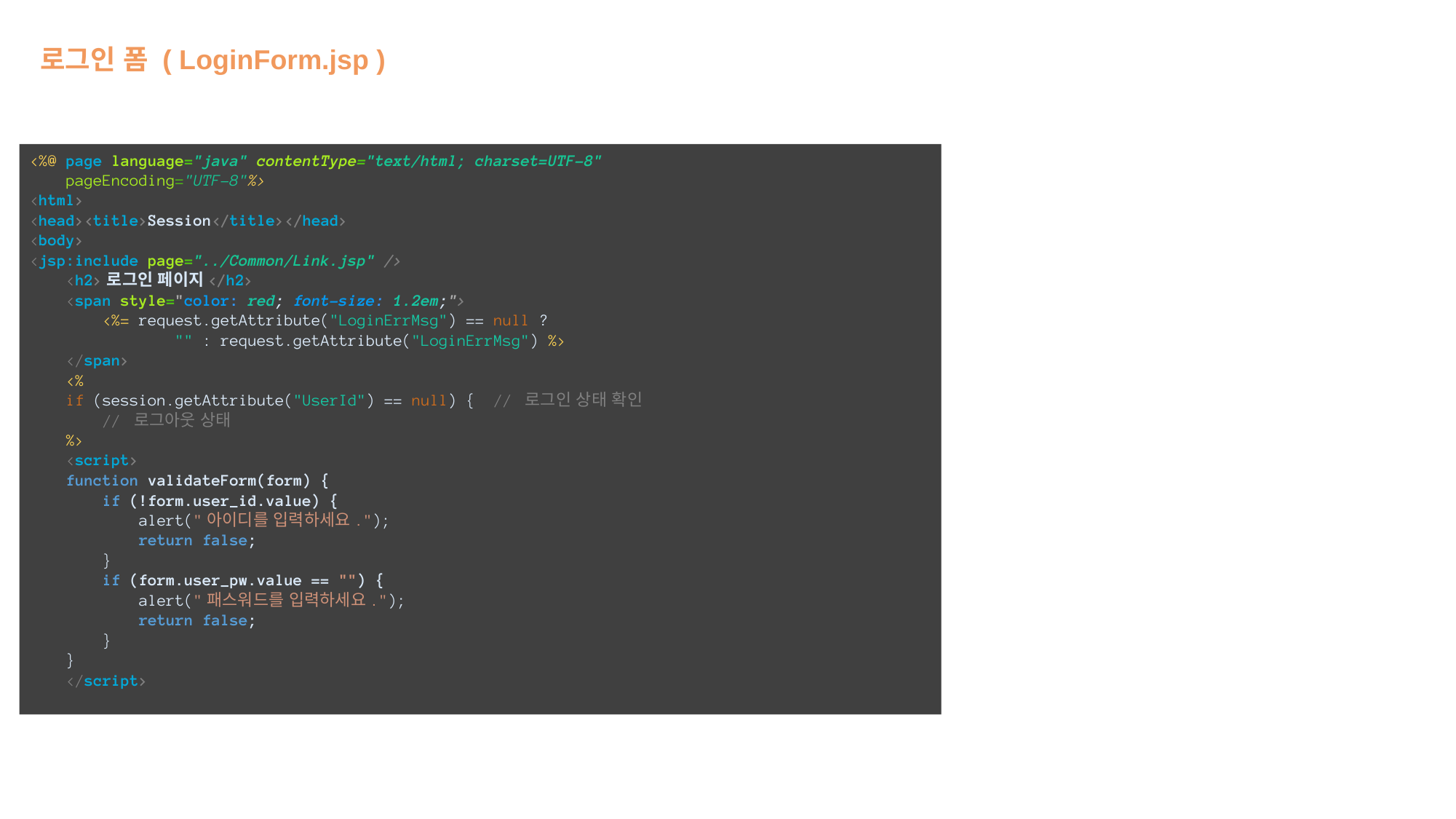

로그인 폼 ( LoginForm.jsp )
<%@ page language="java" contentType="text/html; charset=UTF-8"
    pageEncoding="UTF-8"%>
<html>
<head><title>Session</title></head>
<body>
<jsp:include page="../Common/Link.jsp" />
    <h2>로그인 페이지</h2>
    <span style="color: red; font-size: 1.2em;">
        <%= request.getAttribute("LoginErrMsg") == null ?
                "" : request.getAttribute("LoginErrMsg") %>
    </span>
    <%
    if (session.getAttribute("UserId") == null) {  // 로그인 상태 확인
        // 로그아웃 상태
    %>
    <script>
    function validateForm(form) {
        if (!form.user_id.value) {
            alert("아이디를 입력하세요.");
            return false;
        }
        if (form.user_pw.value == "") {
            alert("패스워드를 입력하세요.");
            return false;
        }
    }
    </script>